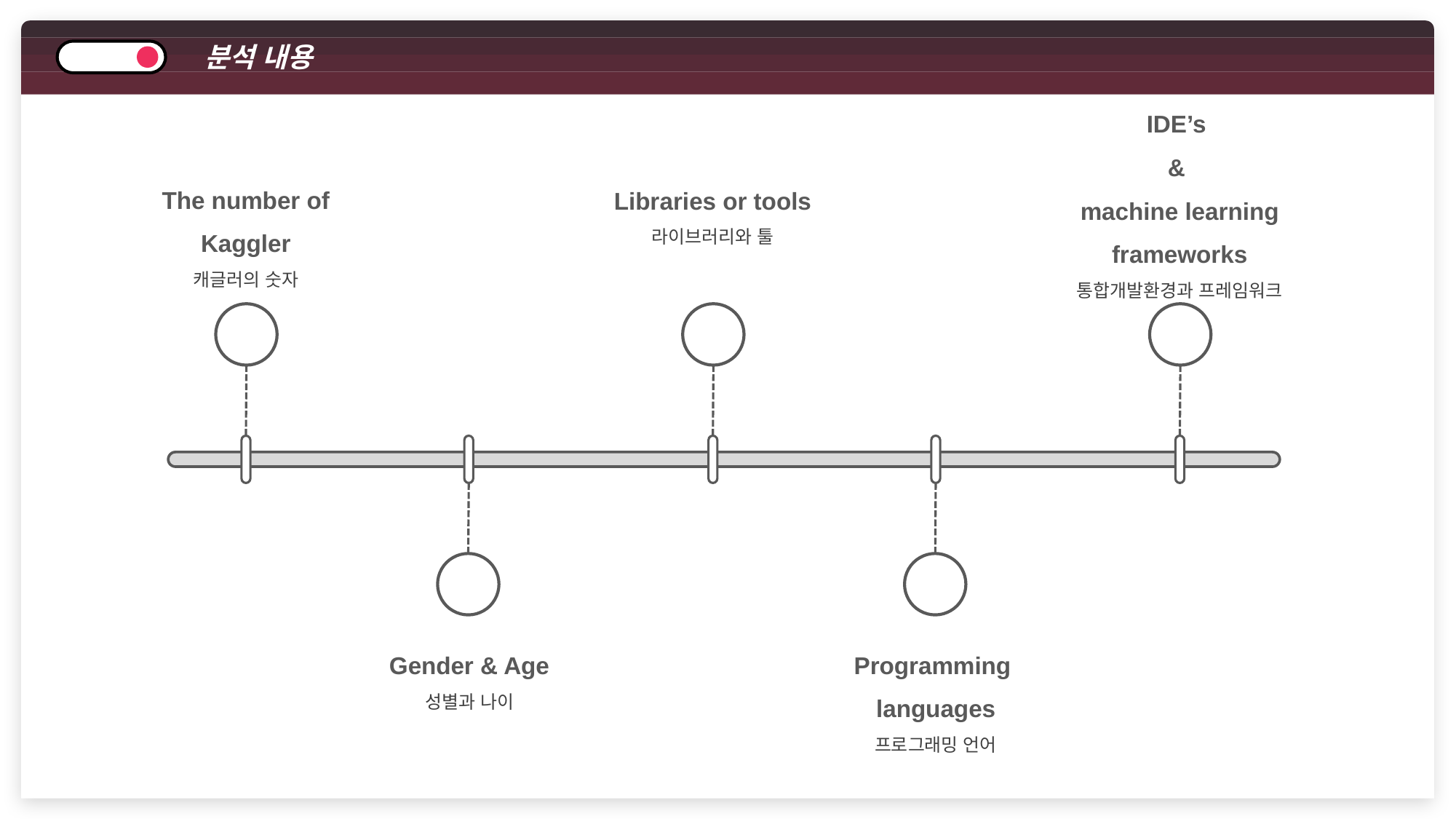

분석 내용
IDE’s
&
machine learning
frameworks
통합개발환경과 프레임워크
The number of Kaggler
캐글러의 숫자
Libraries or tools
라이브러리와 툴

Programming
languages
프로그래밍 언어
Gender & Age
성별과 나이